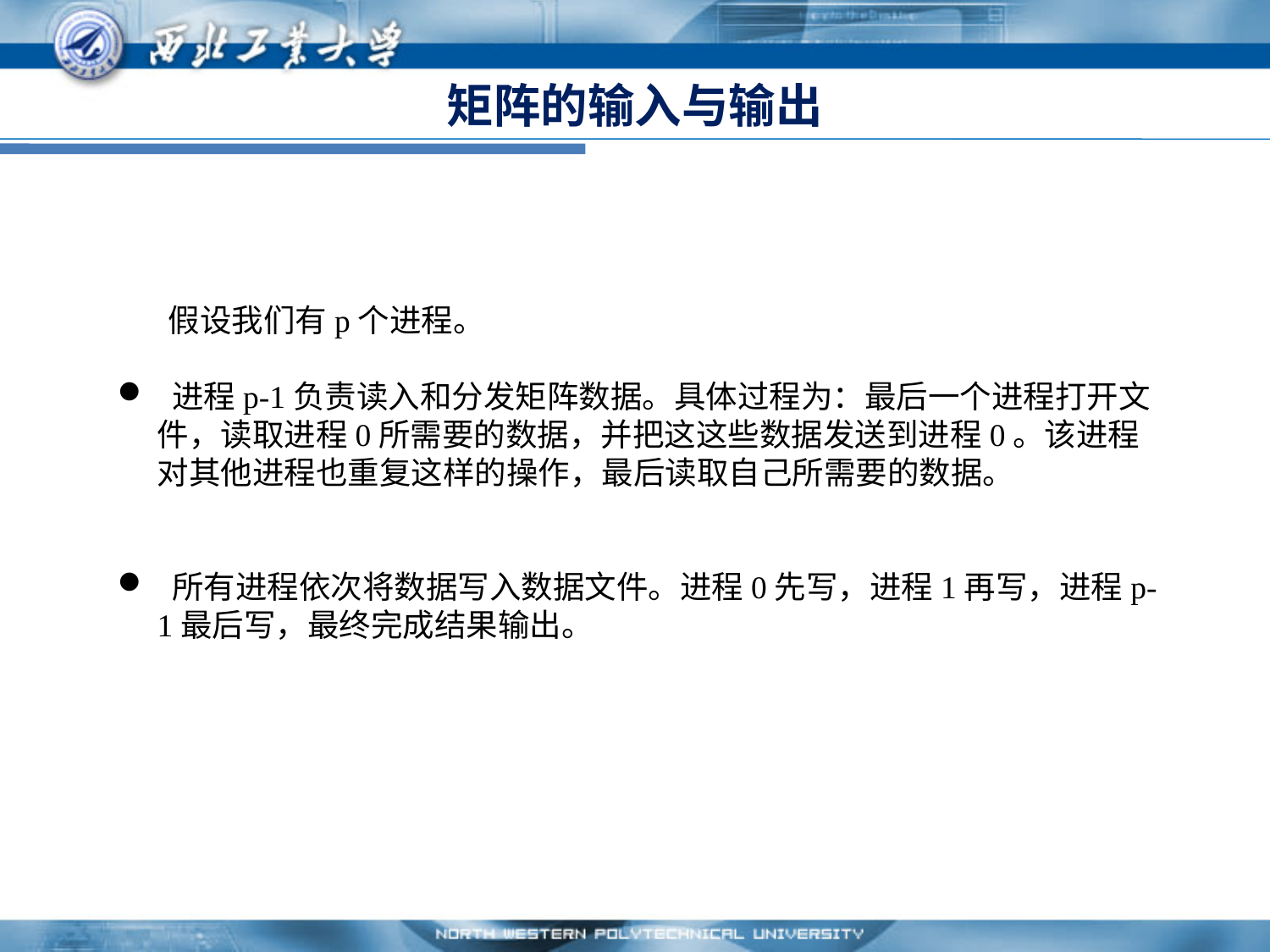

# 矩阵的输入与输出

      假设我们有p个进程。

 进程p-1负责读入和分发矩阵数据。具体过程为：最后一个进程打开文件，读取进程0所需要的数据，并把这这些数据发送到进程0。该进程对其他进程也重复这样的操作，最后读取自己所需要的数据。

 所有进程依次将数据写入数据文件。进程0先写，进程1再写，进程p-1最后写，最终完成结果输出。